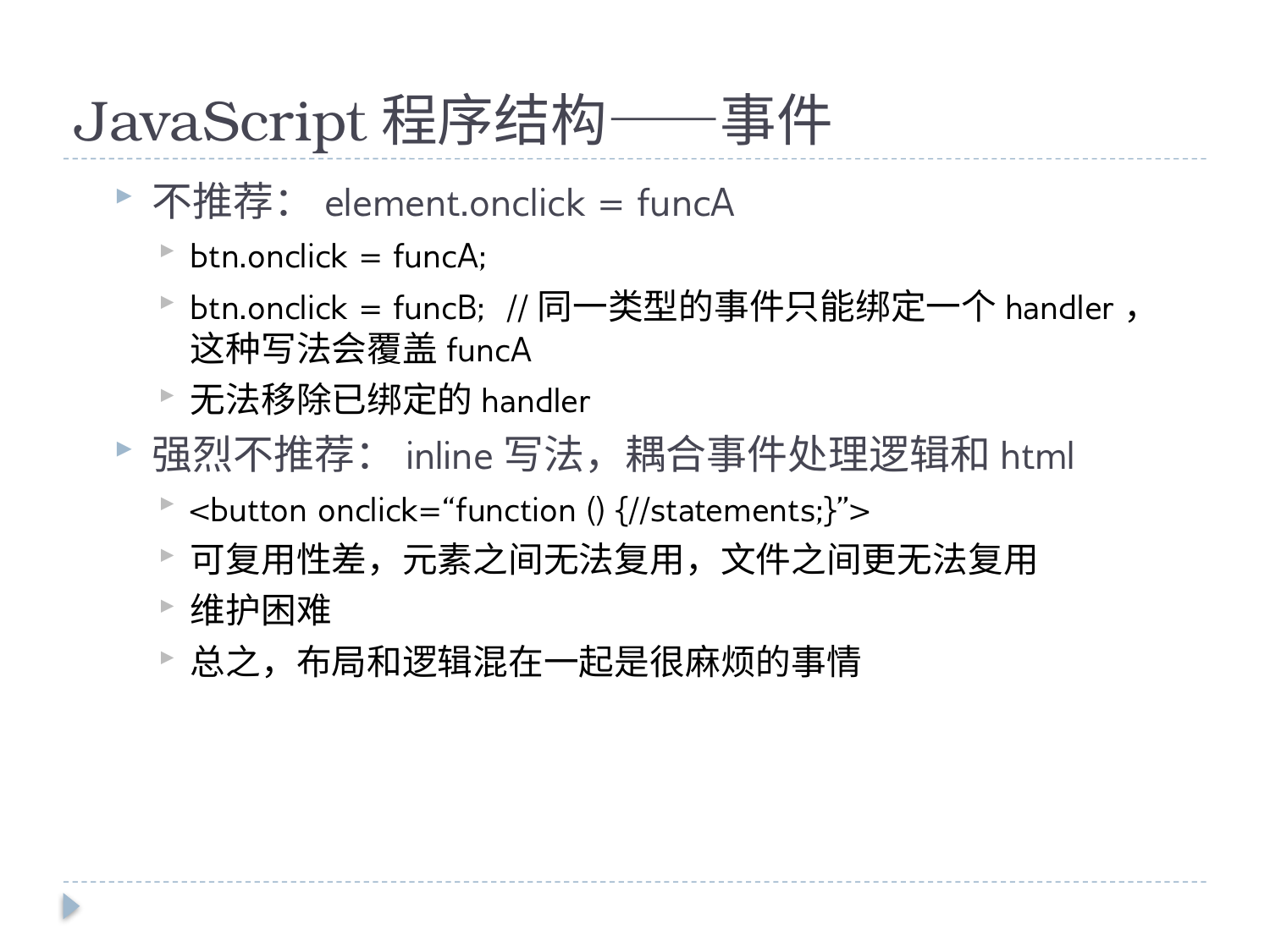

# JavaScript程序结构——事件
不推荐：element.onclick = funcA
btn.onclick = funcA;
btn.onclick = funcB;  //同一类型的事件只能绑定一个handler，这种写法会覆盖funcA
无法移除已绑定的handler
强烈不推荐：inline写法，耦合事件处理逻辑和html
<button onclick=“function () {//statements;}”>
可复用性差，元素之间无法复用，文件之间更无法复用
维护困难
总之，布局和逻辑混在一起是很麻烦的事情